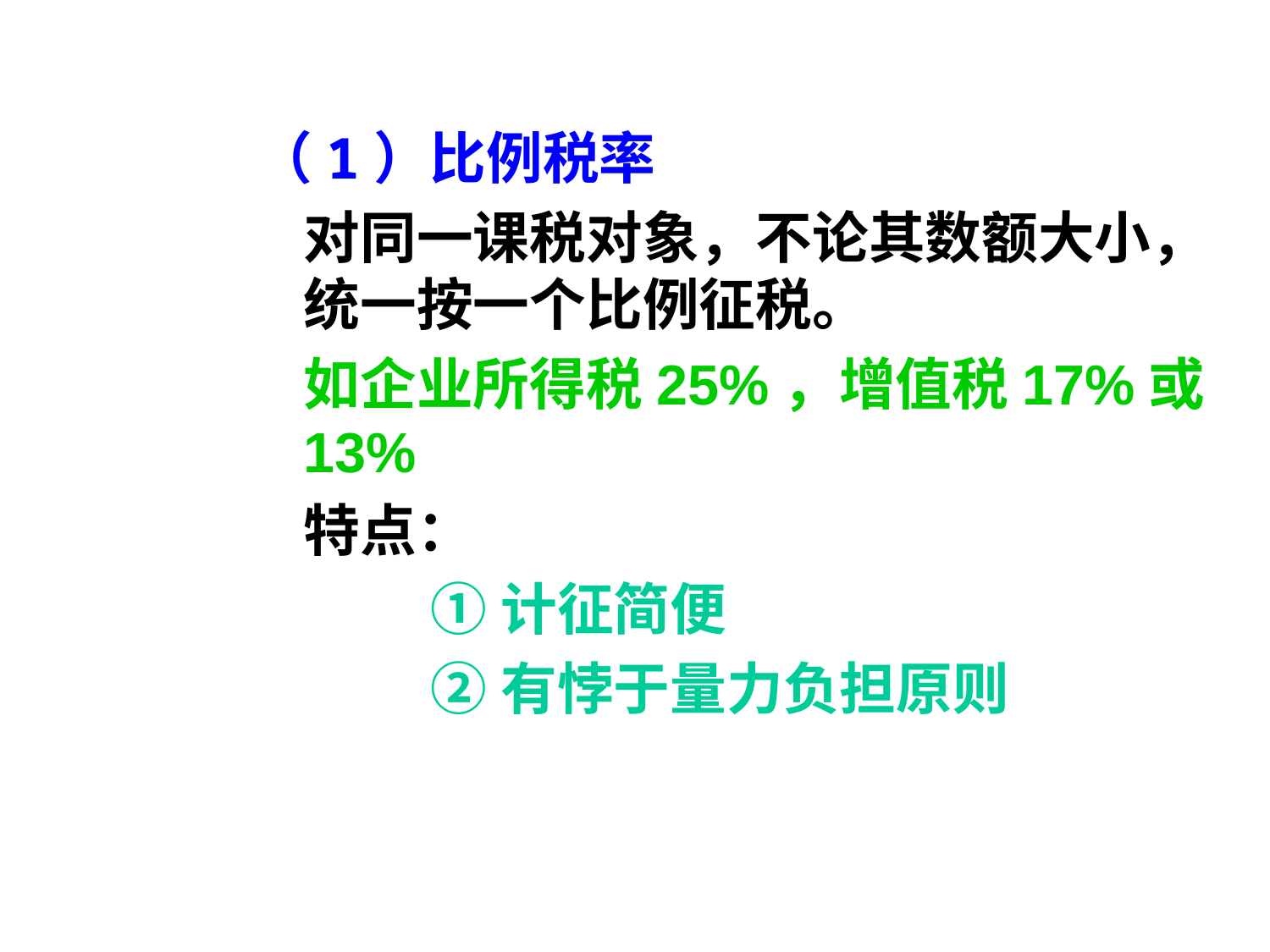

（1）比例税率
	对同一课税对象，不论其数额大小，统一按一个比例征税。
	如企业所得税25%，增值税17%或13%
	特点：
		①计征简便
		②有悖于量力负担原则